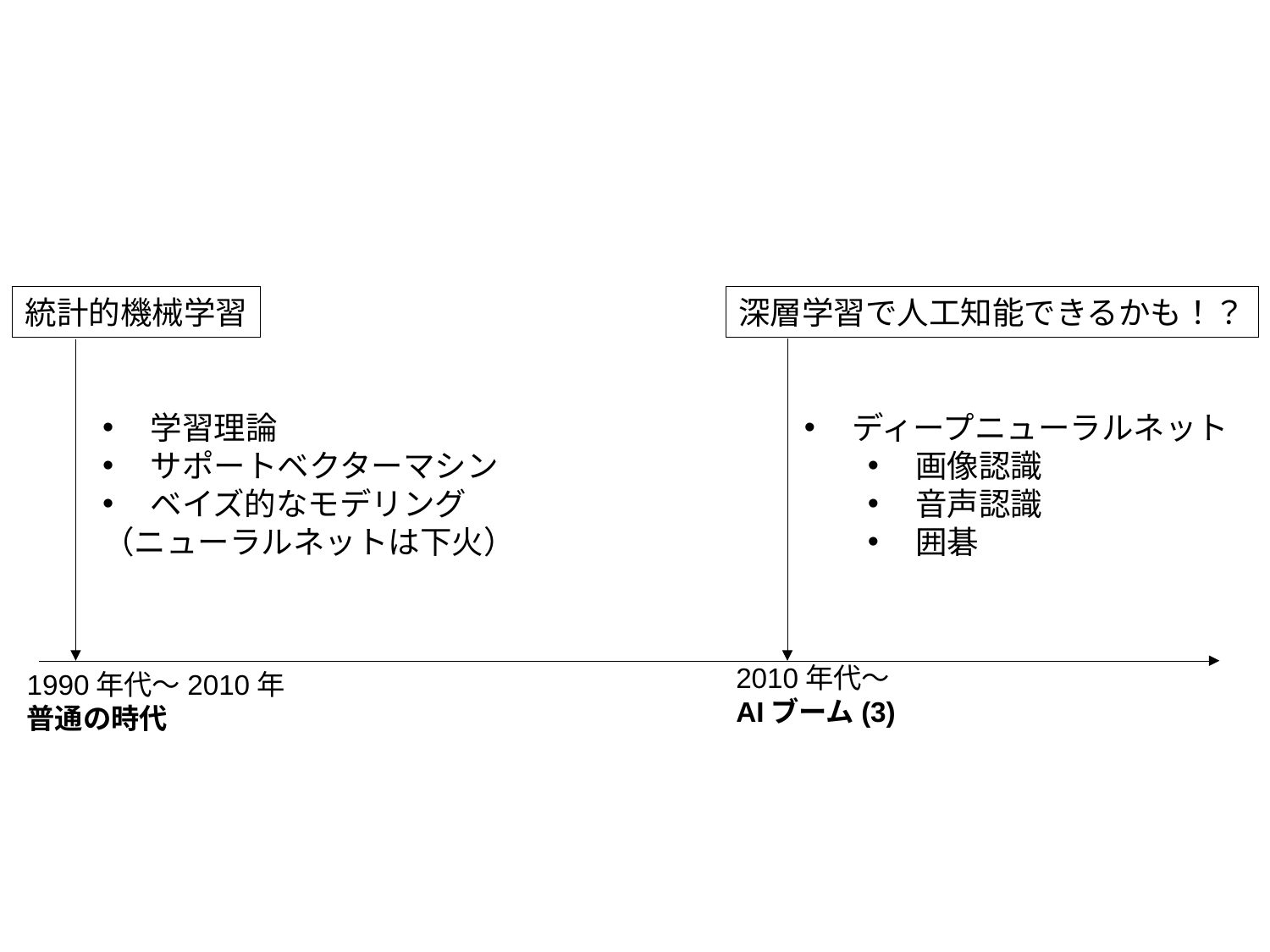

統計的機械学習
深層学習で人工知能できるかも！？
学習理論
サポートベクターマシン
ベイズ的なモデリング
（ニューラルネットは下火）
ディープニューラルネット
画像認識
音声認識
囲碁
2010年代〜
AIブーム(3)
1990年代〜2010年
普通の時代